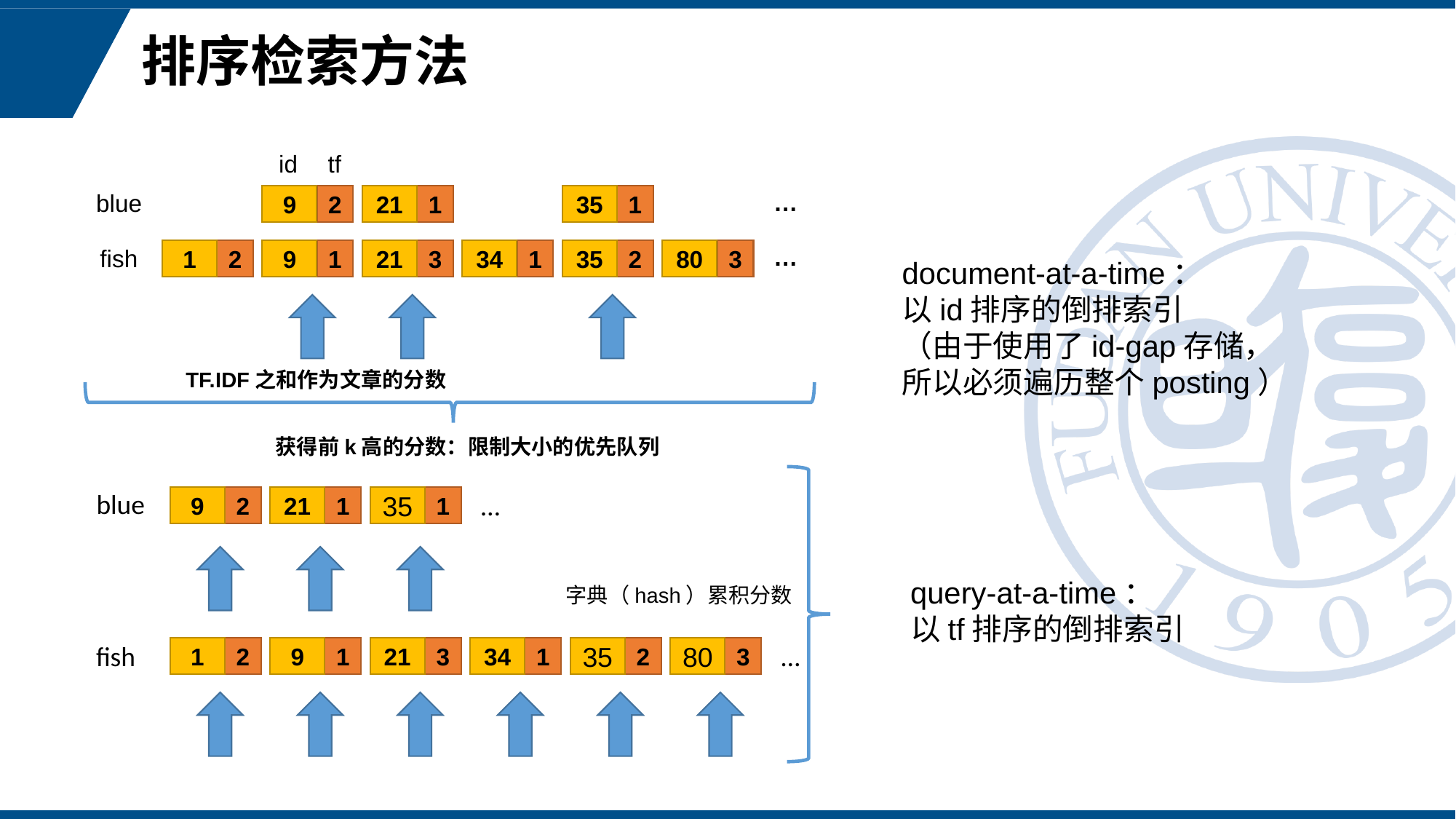

# 排序检索方法

id
tf
…
9
2
21
1
35
1
blue
…
1
2
9
1
21
3
34
1
35
2
80
3
fish

TF.IDF之和作为文章的分数
获得前k高的分数：限制大小的优先队列
document-at-a-time：
以id排序的倒排索引
（由于使用了id-gap存储，
所以必须遍历整个posting）

blue
…
9
2
21
1
35
1

字典（hash）累积分数
fish
…
1
2
9
1
21
3
34
1
35
2
80
3

query-at-a-time：
以tf排序的倒排索引